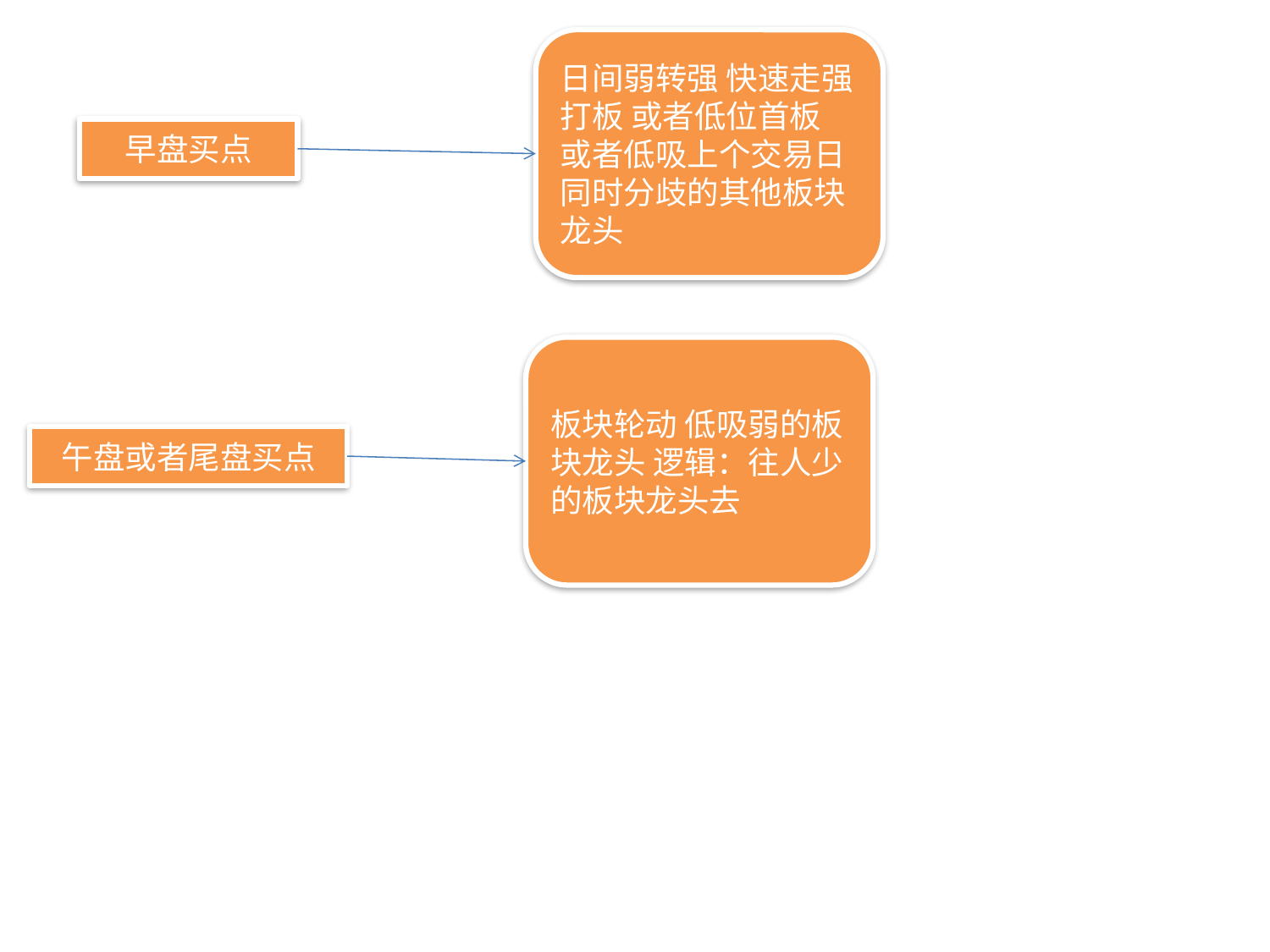

日间弱转强 快速走强 打板 或者低位首板 或者低吸上个交易日同时分歧的其他板块龙头
早盘买点
板块轮动 低吸弱的板块龙头 逻辑：往人少的板块龙头去
午盘或者尾盘买点